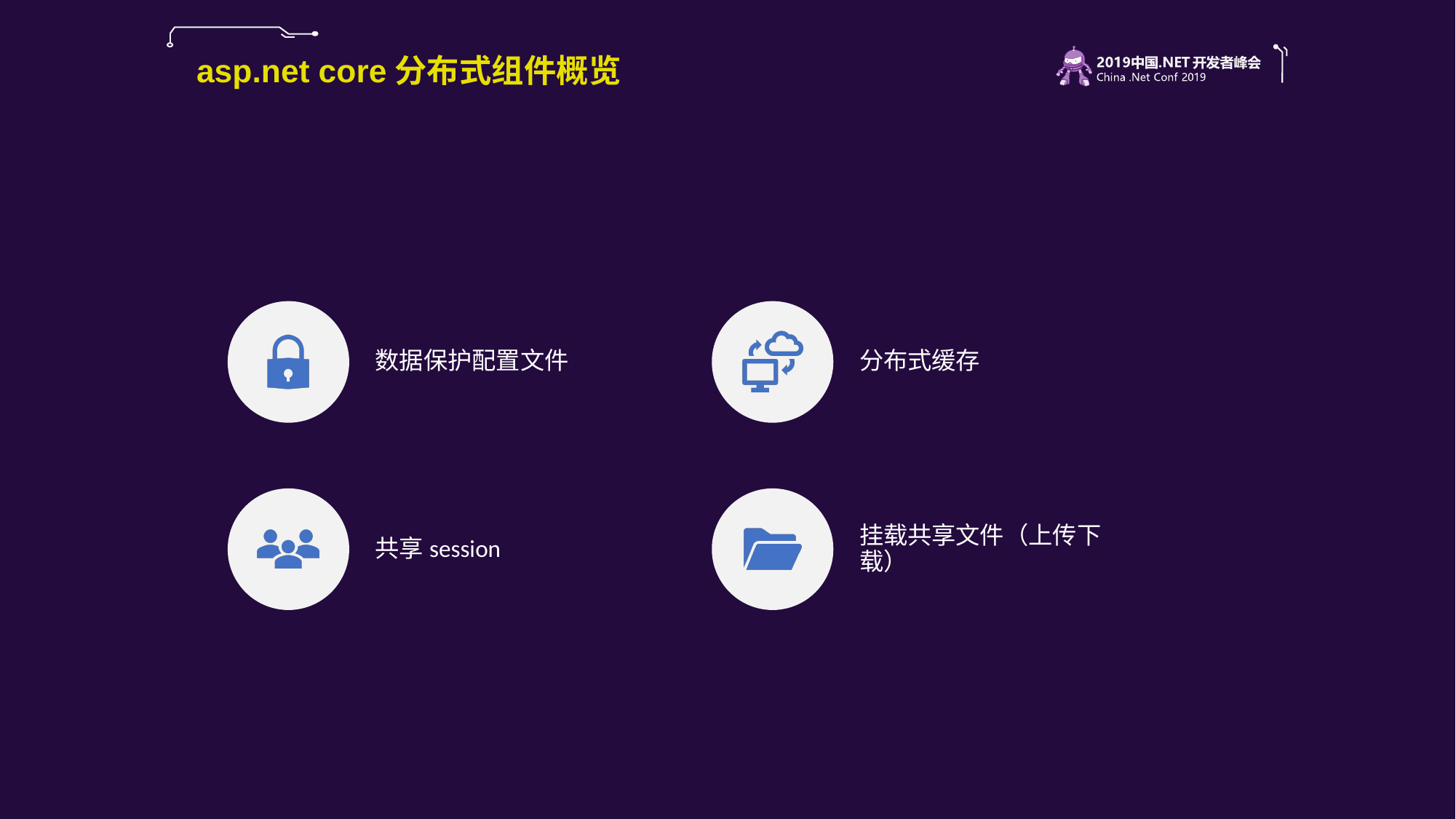

asp.net core分布式组件概览

数据保护配置文件
分布式缓存
共享session
挂载共享文件（上传下载）